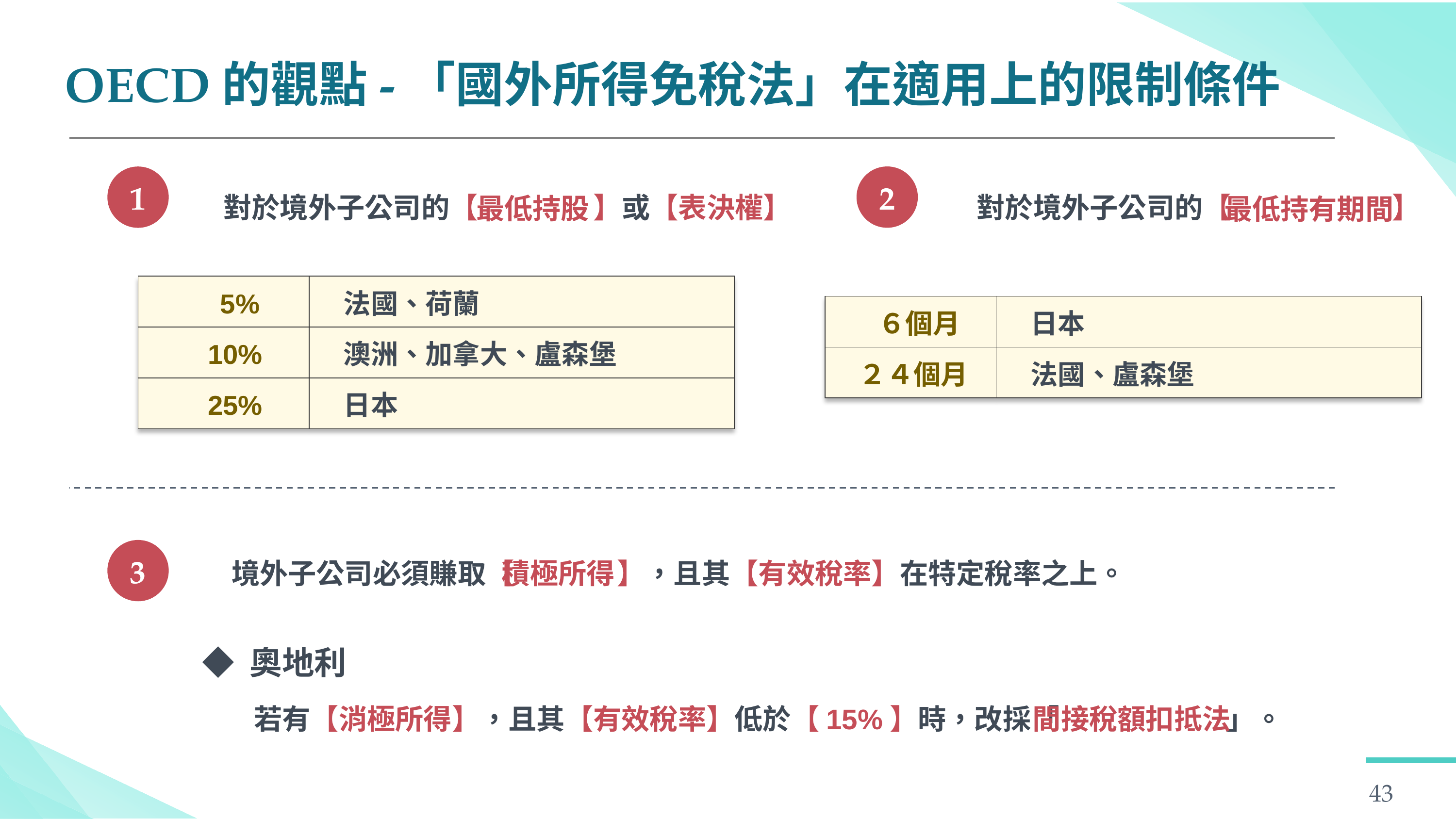

OECD的觀點-「國外所得免稅法」在適用上的限制條件

2
對於境外子公司的【                         】

1
對於境外子公司的【                  】或【表決權】
最低持股
最低持有期間
| 5% | 法國、荷蘭 |
| --- | --- |
| 10% | 澳洲、加拿大、盧森堡 |
| 25% | 日本 |
| ６個月 | 日本 |
| --- | --- |
| ２４個月 | 法國、盧森堡 |

3
境外子公司必須賺取【                】，且其【有效稅率】在特定稅率之上。
積極所得
◆ 奧地利
若有【消極所得】，且其【有效稅率】低於【15%】時，改採「                          」。
間接稅額扣抵法

43